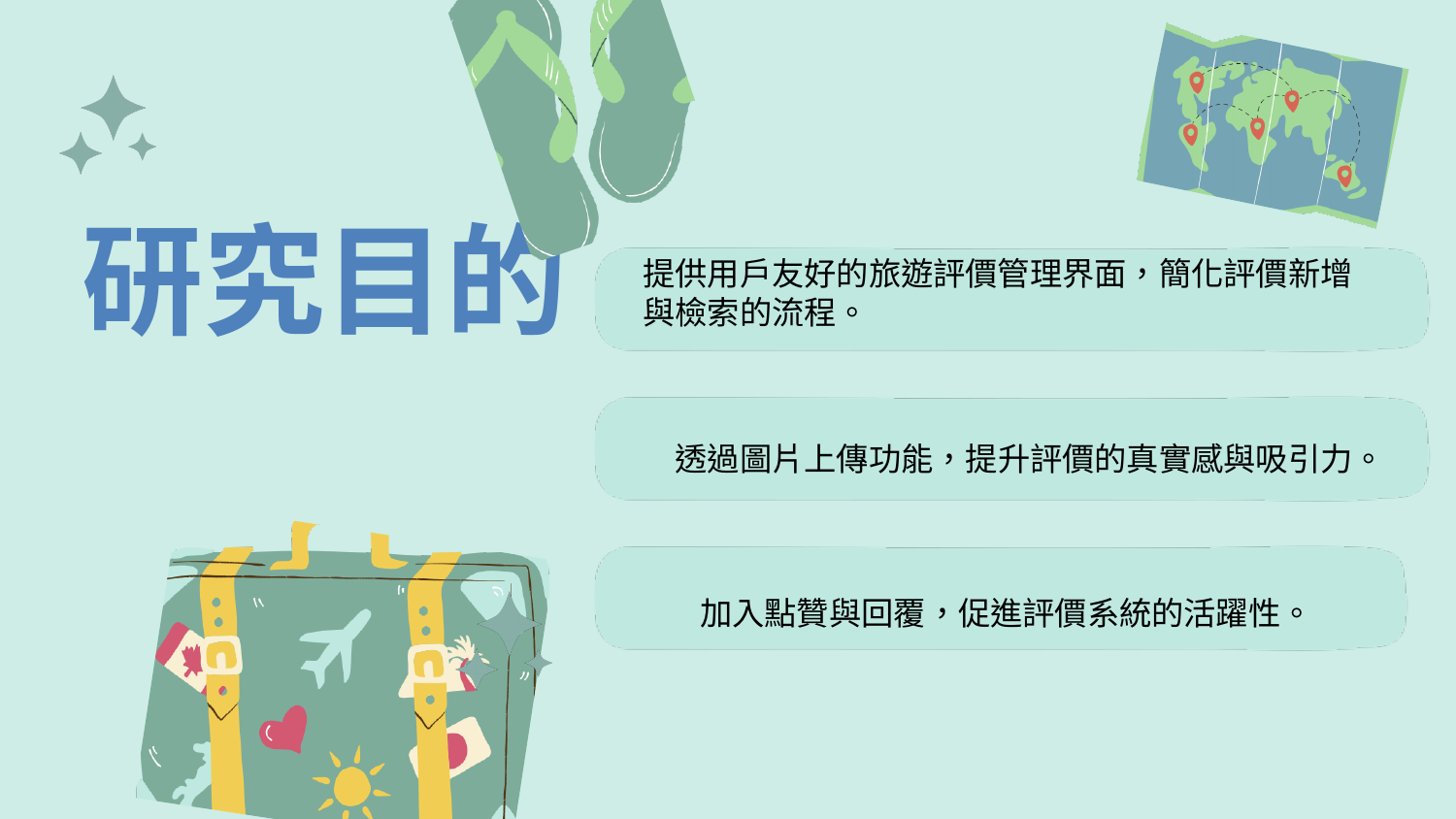

研究目的

提供用戶友好的旅遊評價管理界面，簡化評價新增與檢索的流程。
     透過圖片上傳功能，提升評價的真實感與吸引力。

加入點贊與回覆，促進評價系統的活躍性。